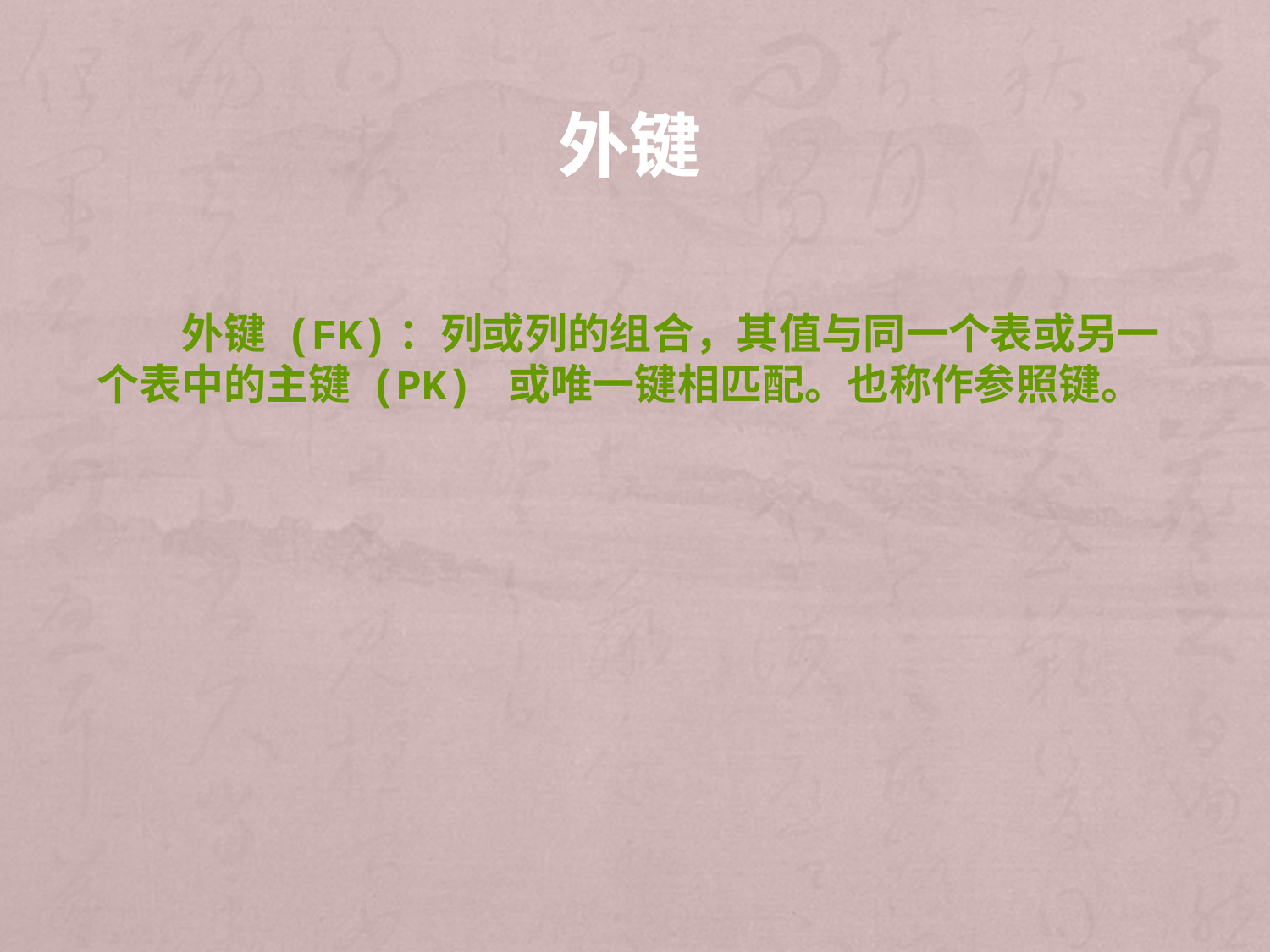

# 外键
　　外键 (FK)：列或列的组合，其值与同一个表或另一个表中的主键 (PK) 或唯一键相匹配。也称作参照键。